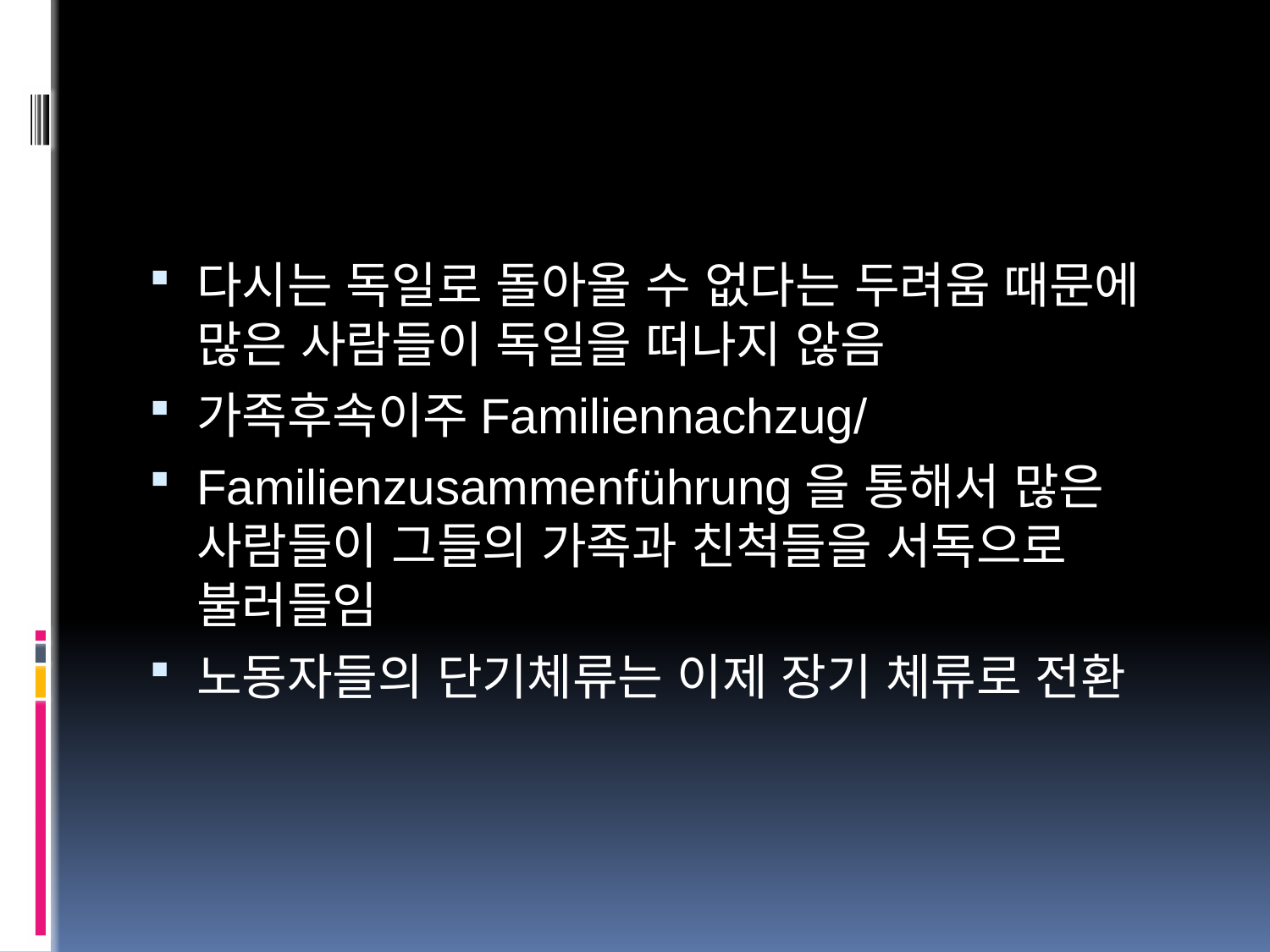

#
다시는 독일로 돌아올 수 없다는 두려움 때문에 많은 사람들이 독일을 떠나지 않음
가족후속이주Familiennachzug/
Familienzusammenführung을 통해서 많은 사람들이 그들의 가족과 친척들을 서독으로 불러들임
노동자들의 단기체류는 이제 장기 체류로 전환